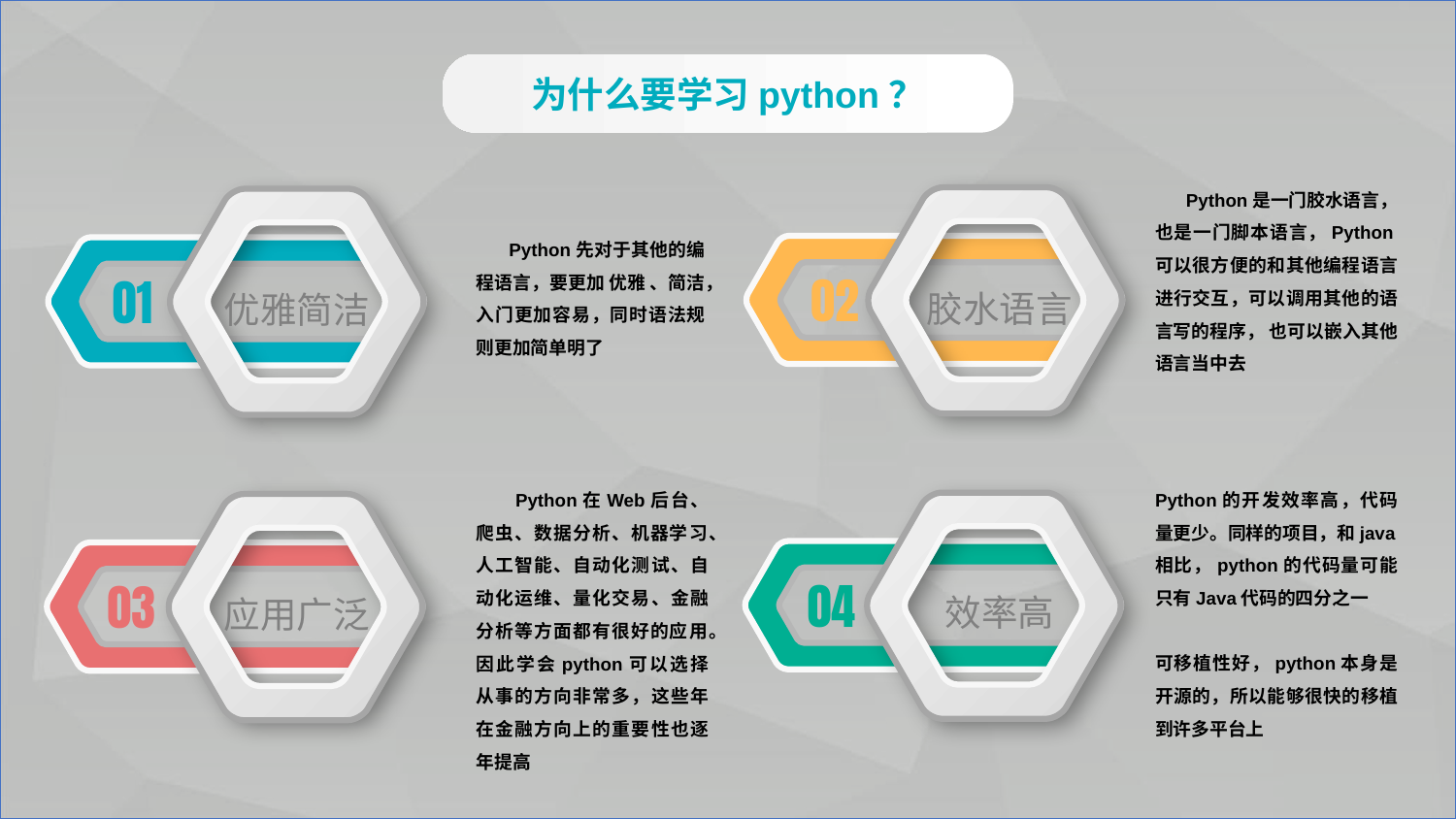

为什么要学习python？
      Python是一门胶水语言，也是一门脚本语言，Python可以很方便的和其他编程语言进行交互，可以调用其他的语言写的程序， 也可以嵌入其他语言当中去

      Python先对于其他的编程语言，要更加 优雅 、简洁，入门更加容易，同时语法规则更加简单明了

02
01
胶水语言
优雅简洁
      Python在Web后台、爬虫、数据分析、机器学习、人工智能、自动化测试、自动化运维、量化交易、金融分析等方面都有很好的应用。因此学会python可以选择从事的方向非常多，这些年在金融方向上的重要性也逐年提高
Python的开发效率高，代码量更少。同样的项目，和java相比，python的代码量可能只有Java代码的四分之一

可移植性好，python本身是开源的，所以能够很快的移植到许多平台上

04
03
效率高
应用广泛